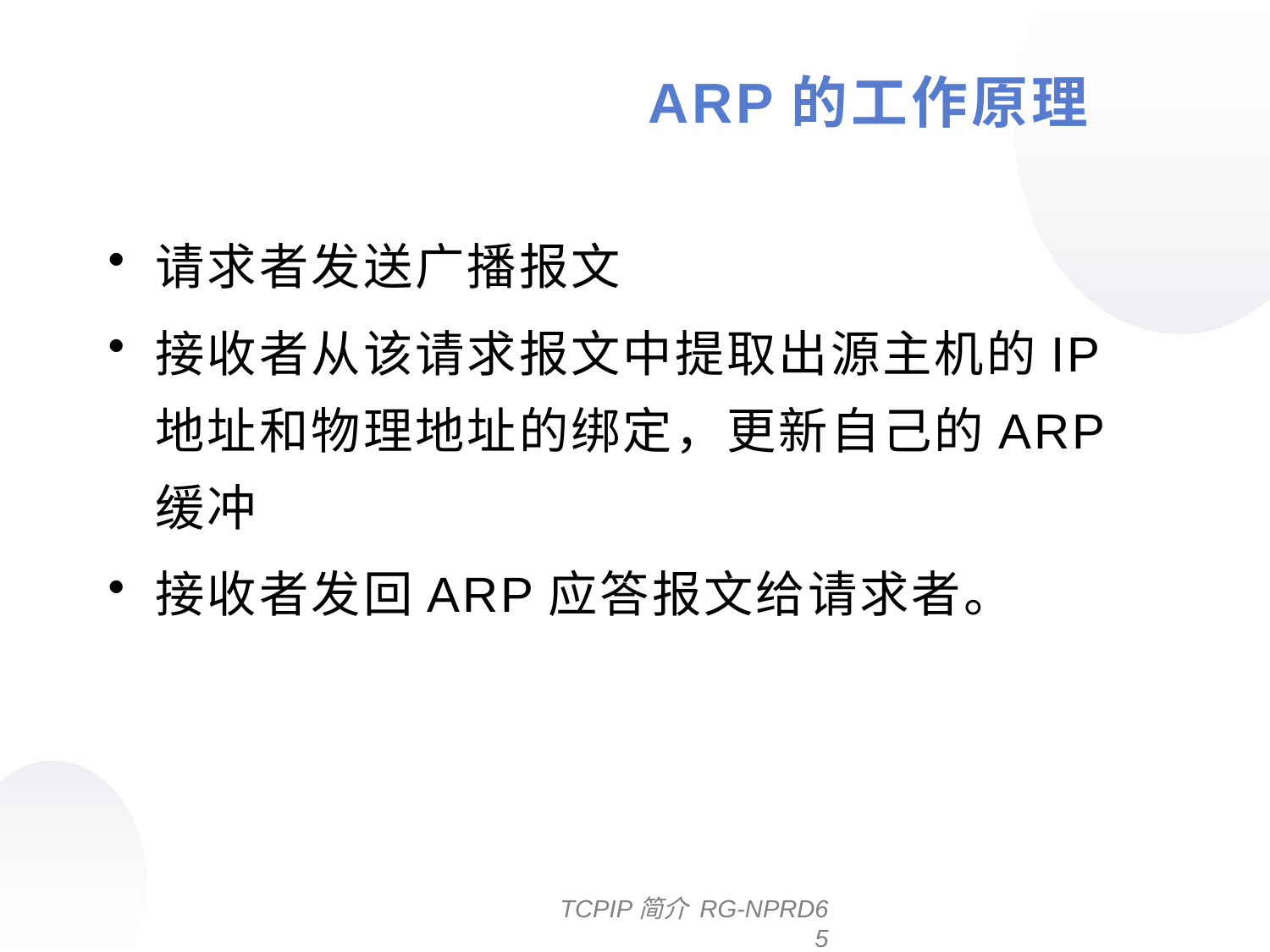

ARP的工作原理
请求者发送广播报文
接收者从该请求报文中提取出源主机的IP地址和物理地址的绑定，更新自己的ARP缓冲
接收者发回ARP应答报文给请求者。

TCPIP简介 RG-NPRD6
5